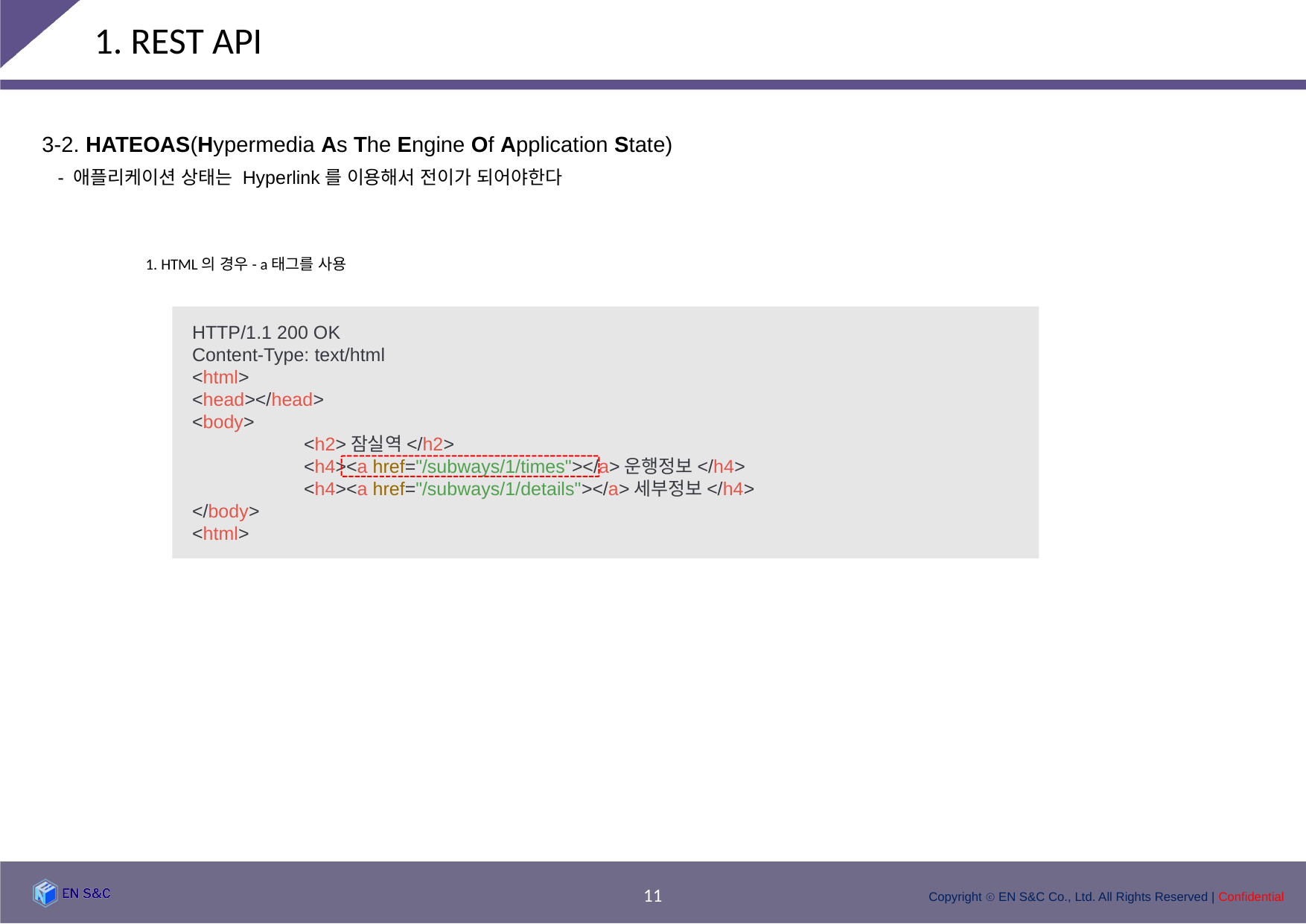

1. REST API
3-2. HATEOAS(Hypermedia As The Engine Of Application State)
- 애플리케이션 상태는 Hyperlink를 이용해서 전이가 되어야한다
1. HTML의 경우- a태그를 사용

HTTP/1.1 200 OK
Content-Type: text/html
<html>
<head></head>
<body>
	<h2>잠실역</h2>
	<h4><a href="/subways/1/times"></a>운행정보</h4>
	<h4><a href="/subways/1/details"></a>세부정보</h4>
</body>
<html>

11